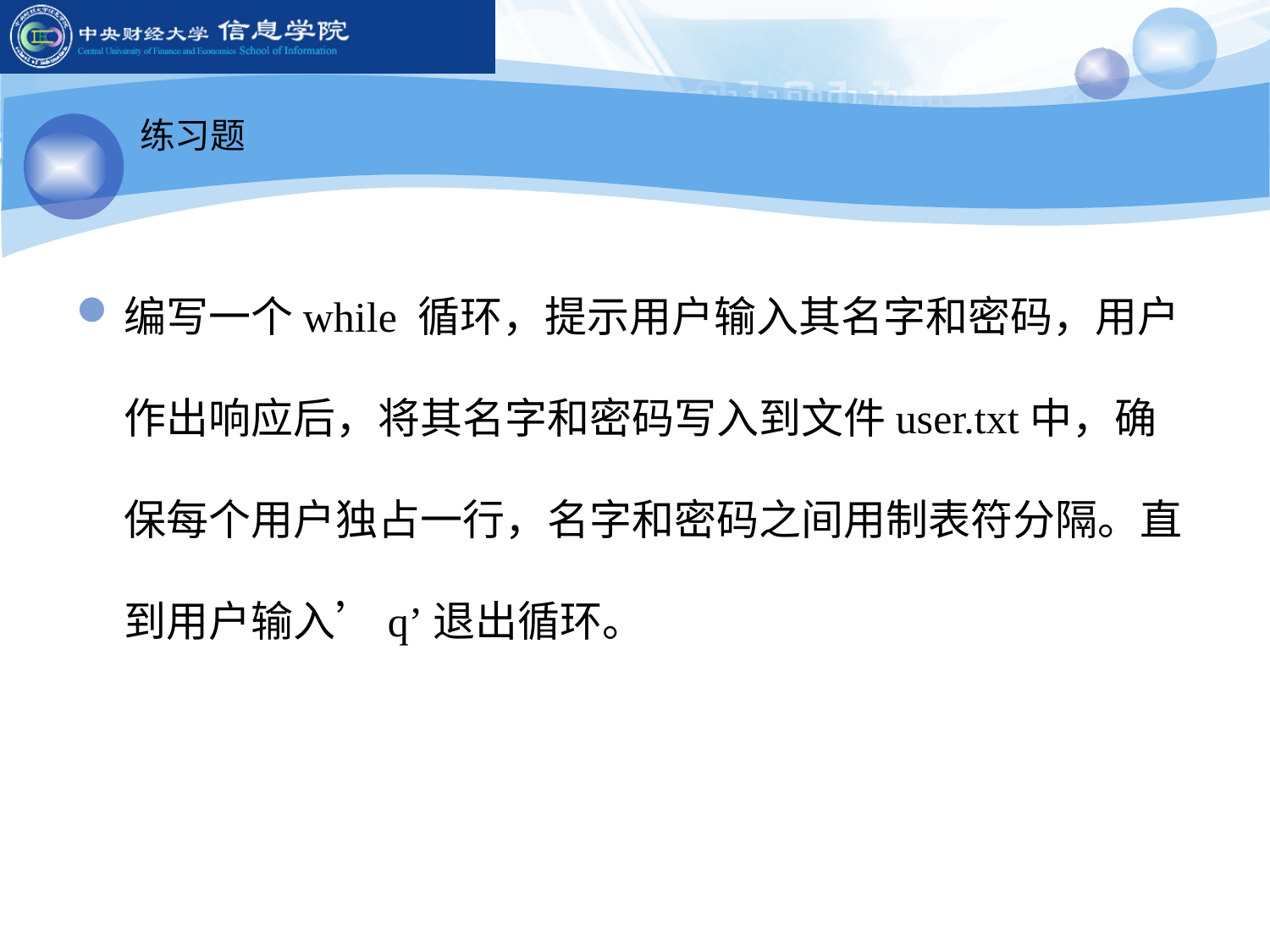

练习题
编写一个while 循环，提示用户输入其名字和密码，用户作出响应后，将其名字和密码写入到文件user.txt中，确保每个用户独占一行，名字和密码之间用制表符分隔。直到用户输入’q’退出循环。